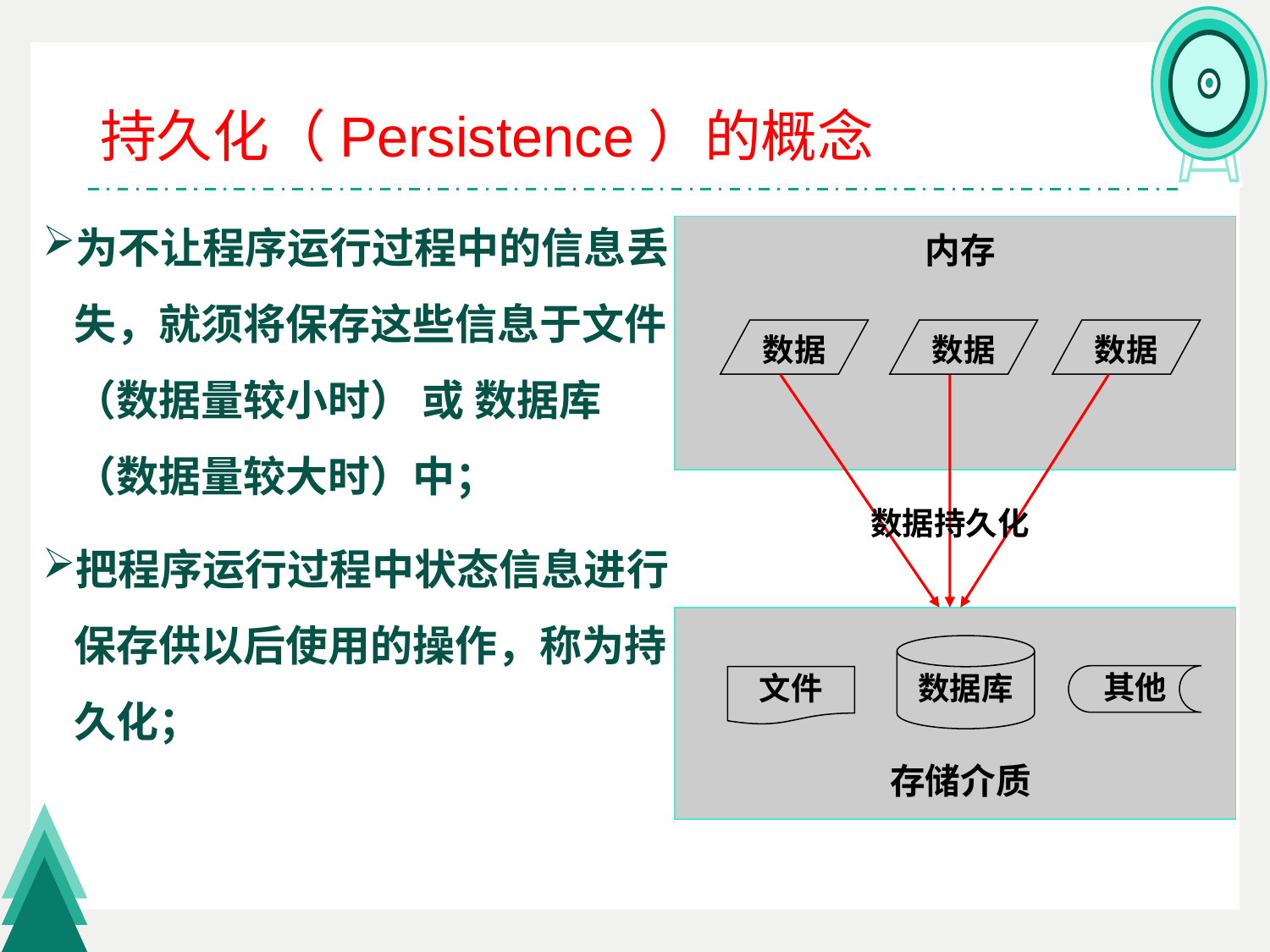

# 持久化（Persistence）的概念
为不让程序运行过程中的信息丢失，就须将保存这些信息于文件（数据量较小时） 或 数据库（数据量较大时）中；
把程序运行过程中状态信息进行保存供以后使用的操作，称为持久化；

内存
数据
数据
数据

数据持久化

数据库
其他
文件
存储介质